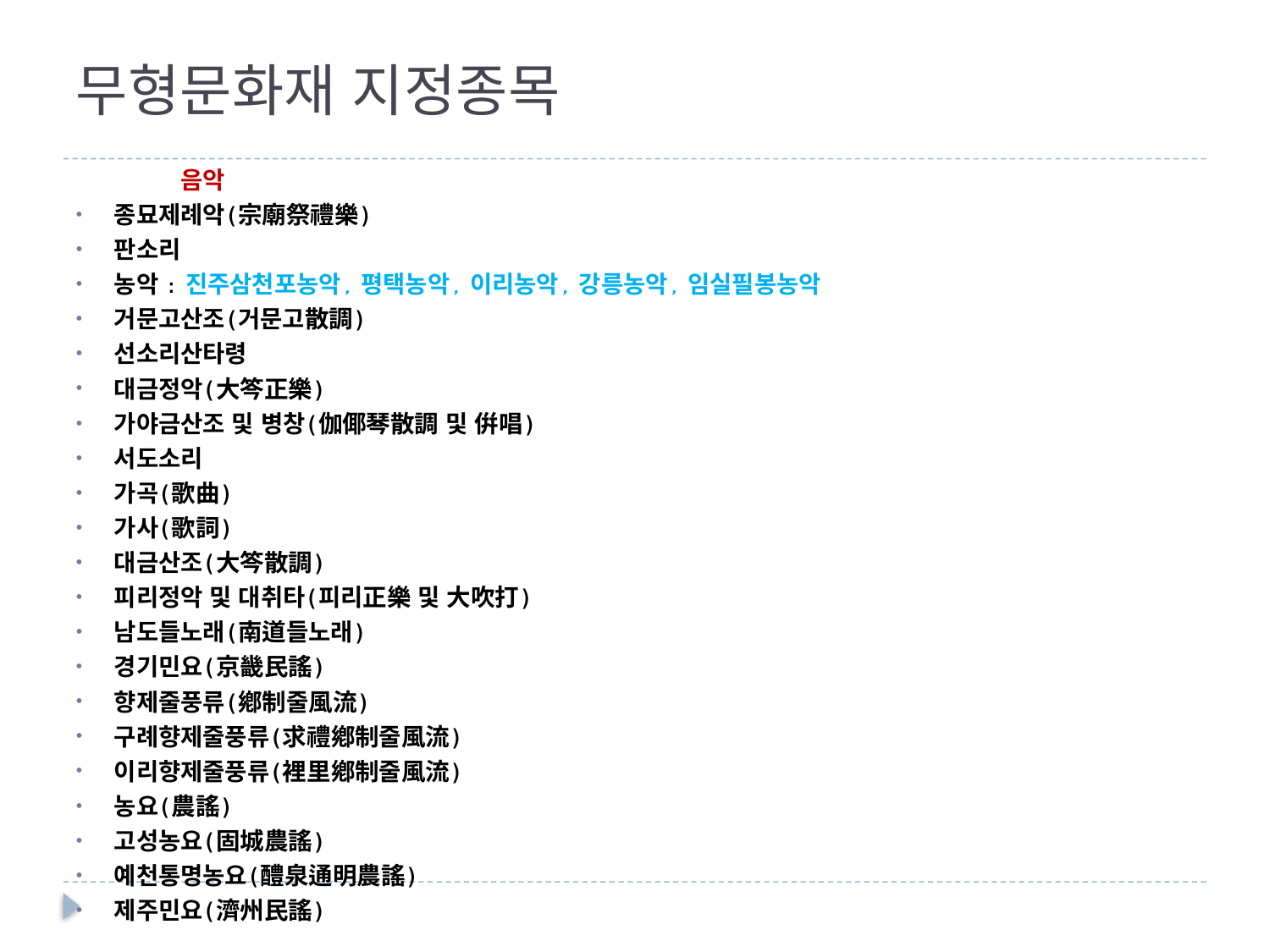

# 무형문화재 지정종목
               음악
종묘제례악(宗廟祭禮樂)
판소리
농악 : 진주삼천포농악, 평택농악, 이리농악, 강릉농악, 임실필봉농악
거문고산조(거문고散調)
선소리산타령
대금정악(大笒正樂)
가야금산조 및 병창(伽倻琴散調 및 倂唱)
서도소리
가곡(歌曲)
가사(歌詞)
대금산조(大笒散調)
피리정악 및 대취타(피리正樂 및 大吹打)
남도들노래(南道들노래)
경기민요(京畿民謠)
향제줄풍류(鄕制줄風流)
구례향제줄풍류(求禮鄕制줄風流)
이리향제줄풍류(裡里鄕制줄風流)
농요(農謠)
고성농요(固城農謠)
예천통명농요(醴泉通明農謠)
제주민요(濟州民謠)